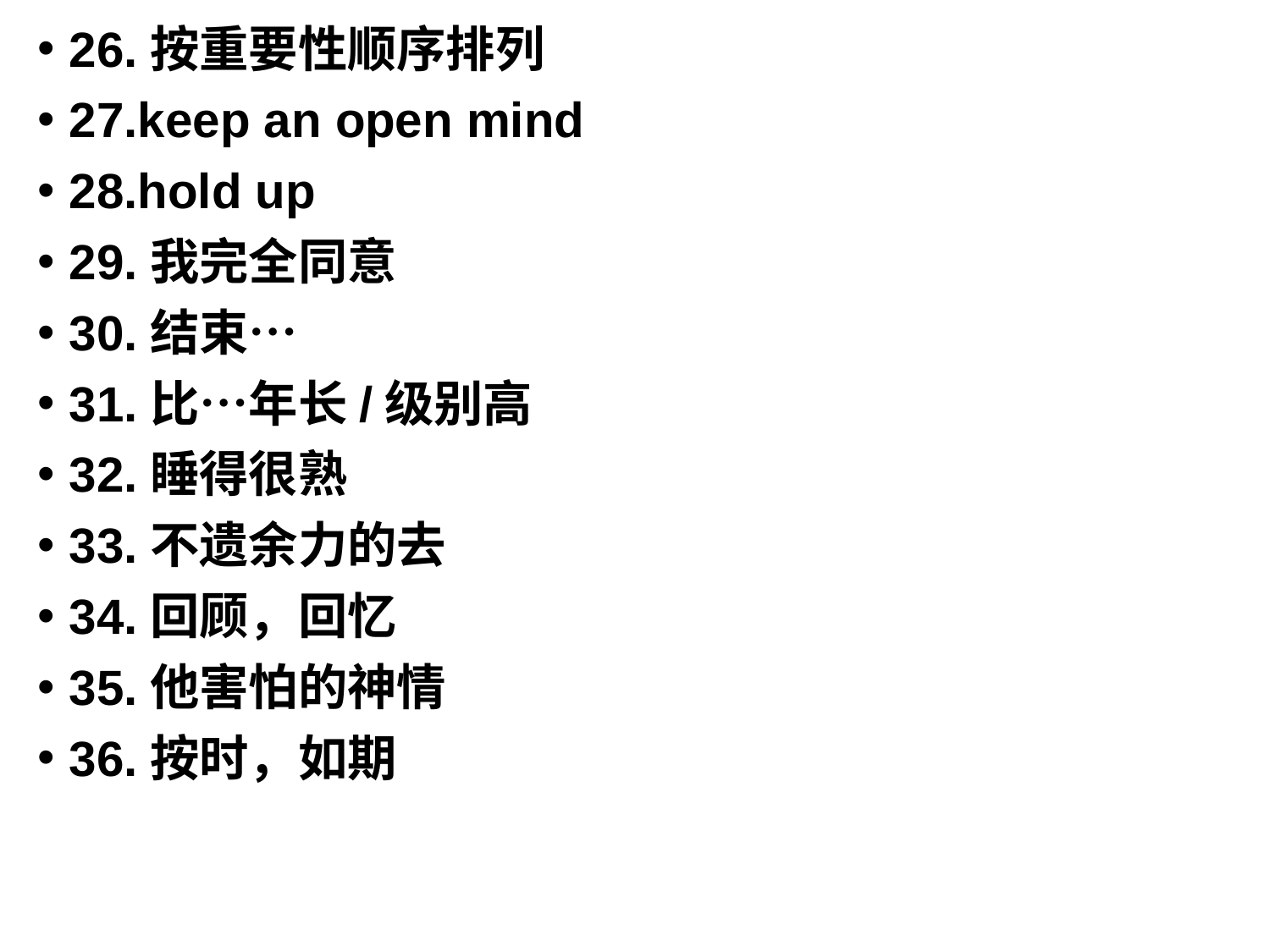

26.按重要性顺序排列
27.keep an open mind
28.hold up
29.我完全同意
30.结束…
31.比…年长/级别高
32.睡得很熟
33.不遗余力的去
34.回顾，回忆
35.他害怕的神情
36.按时，如期